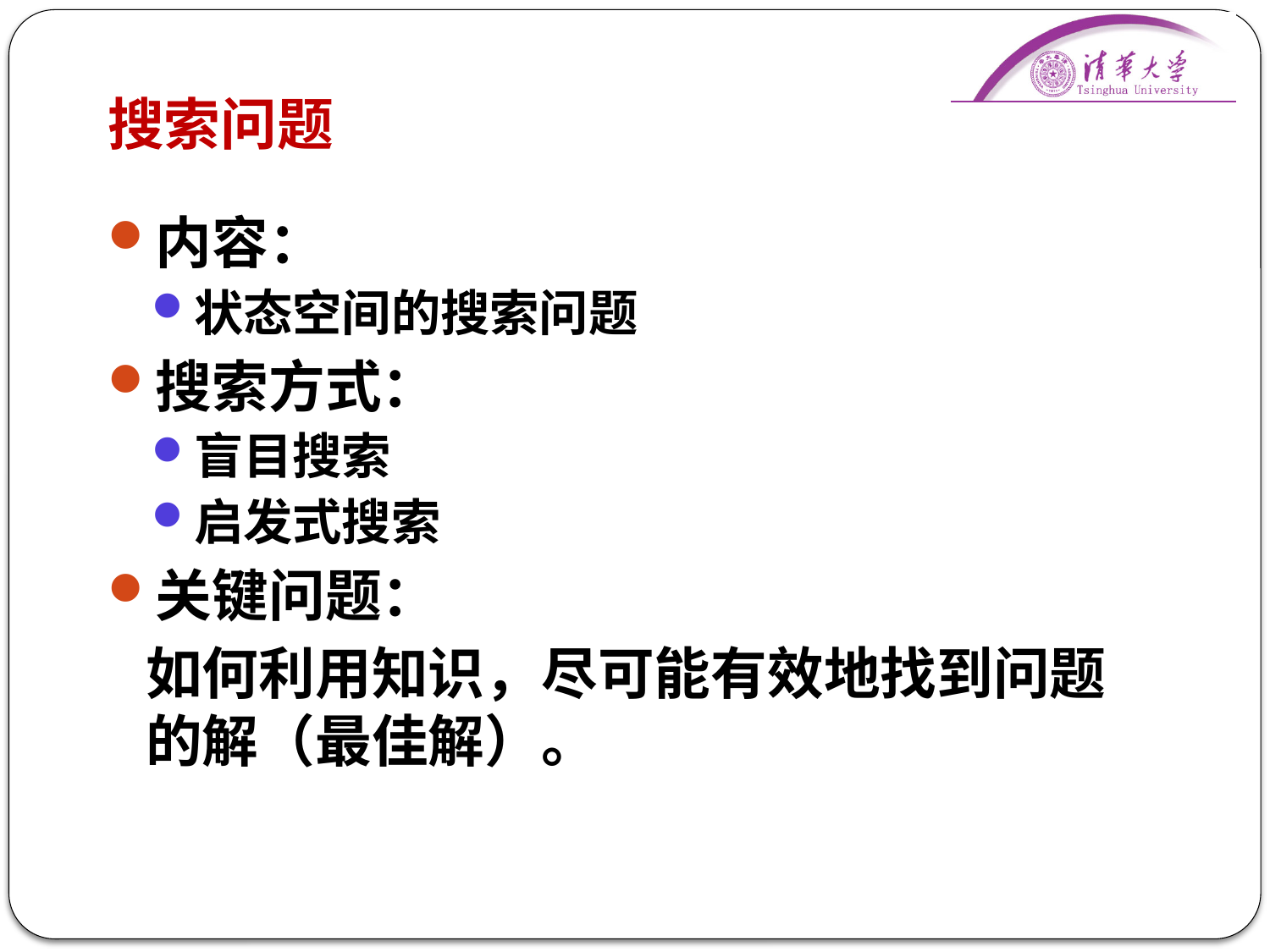

# 搜索问题
内容：
状态空间的搜索问题
搜索方式：
盲目搜索
启发式搜索
关键问题：
	如何利用知识，尽可能有效地找到问题的解（最佳解）。
2